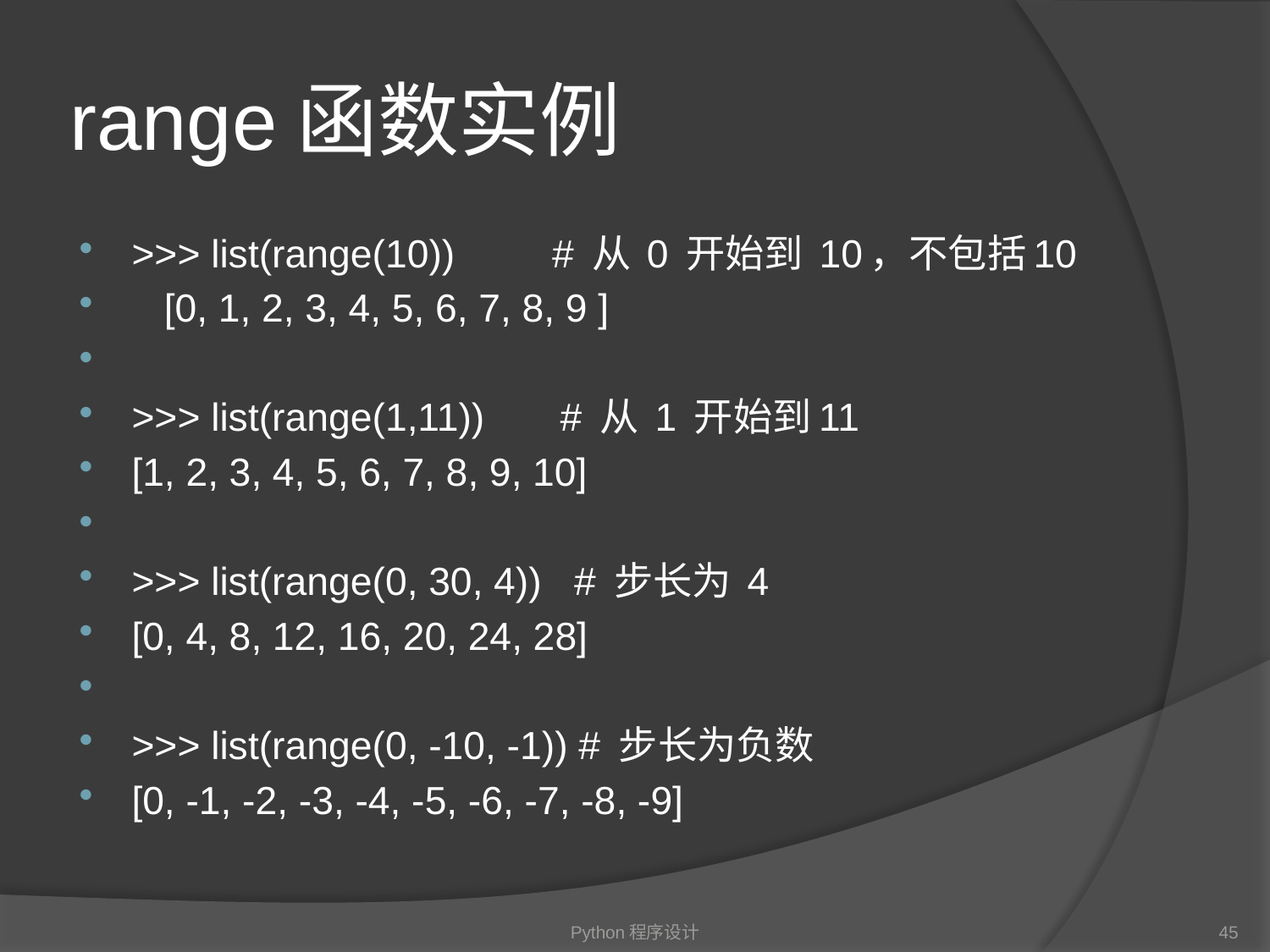

# range函数实例
>>> list(range(10))         # 从 0 开始到 10，不包括10
   [0, 1, 2, 3, 4, 5, 6, 7, 8, 9 ]

>>> list(range(1,11))       # 从 1 开始到11
[1, 2, 3, 4, 5, 6, 7, 8, 9, 10]

>>> list(range(0, 30, 4))   # 步长为 4
[0, 4, 8, 12, 16, 20, 24, 28]

>>> list(range(0, -10, -1)) # 步长为负数
[0, -1, -2, -3, -4, -5, -6, -7, -8, -9]

Python程序设计
45